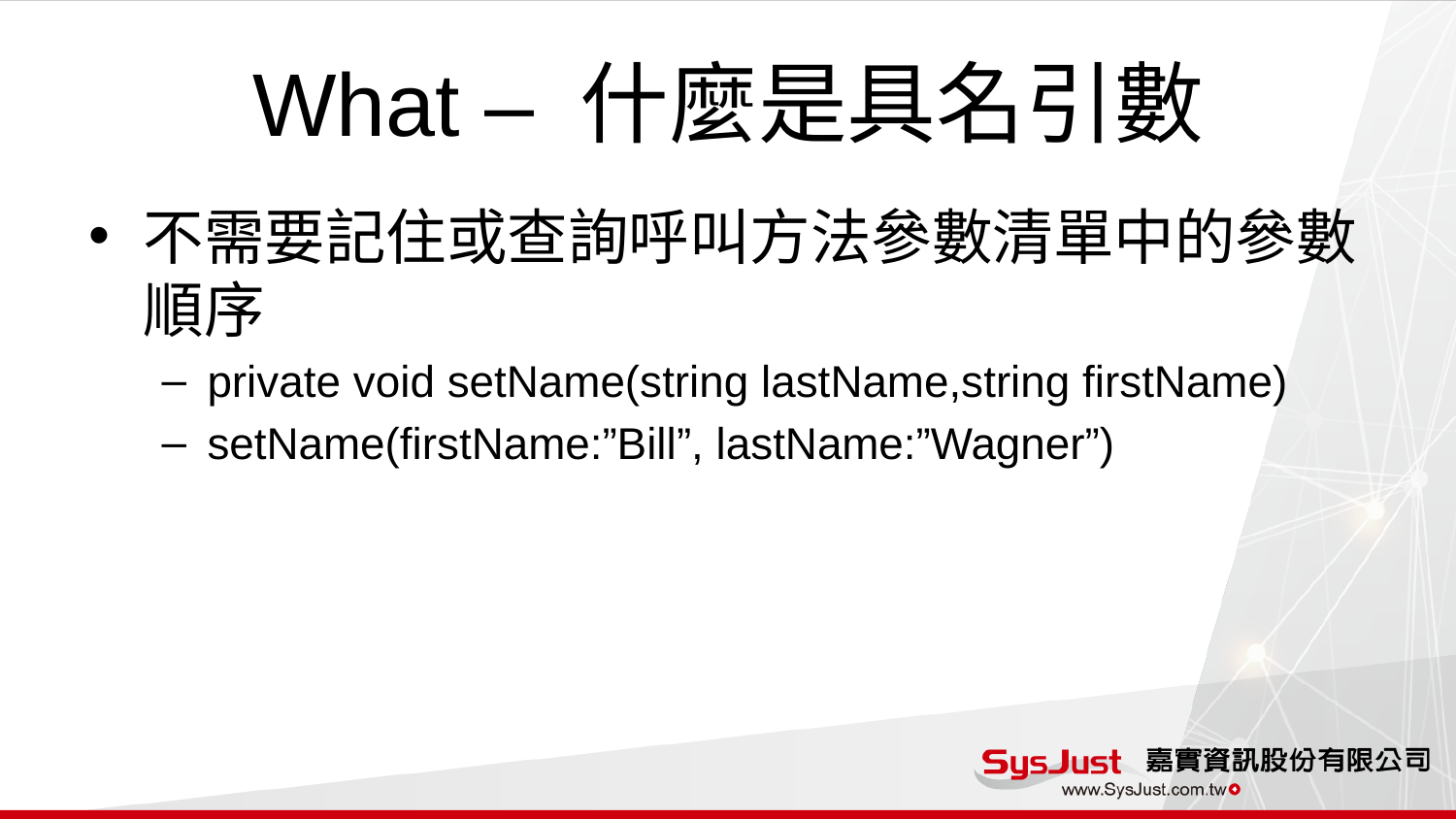

# What – 什麼是具名引數
不需要記住或查詢呼叫方法參數清單中的參數順序
private void setName(string lastName,string firstName)
setName(firstName:”Bill”, lastName:”Wagner”)